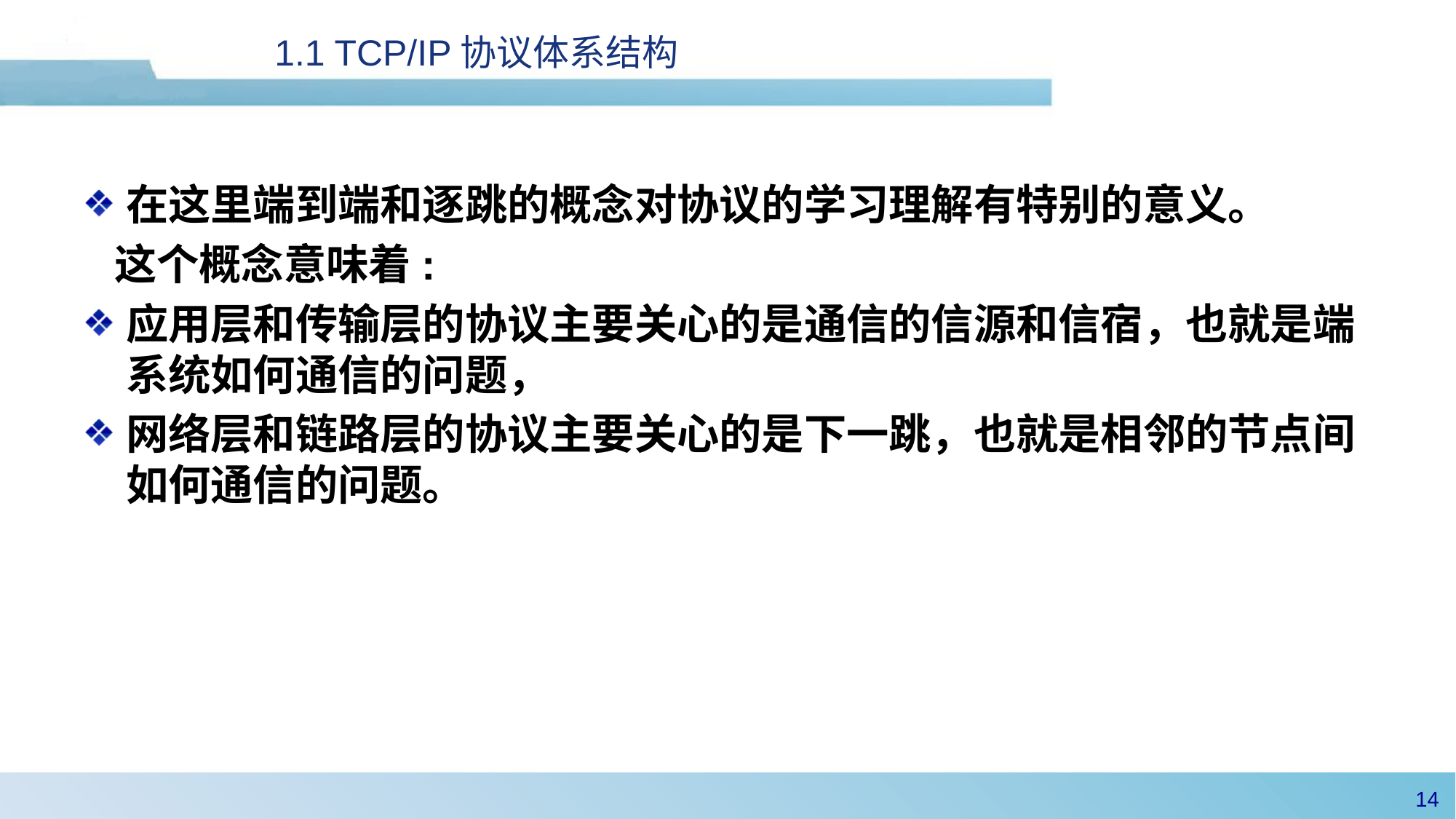

#
1.1 TCP/IP协议体系结构
在这里端到端和逐跳的概念对协议的学习理解有特别的意义。
  这个概念意味着:
应用层和传输层的协议主要关心的是通信的信源和信宿，也就是端系统如何通信的问题，
网络层和链路层的协议主要关心的是下一跳，也就是相邻的节点间如何通信的问题。
14